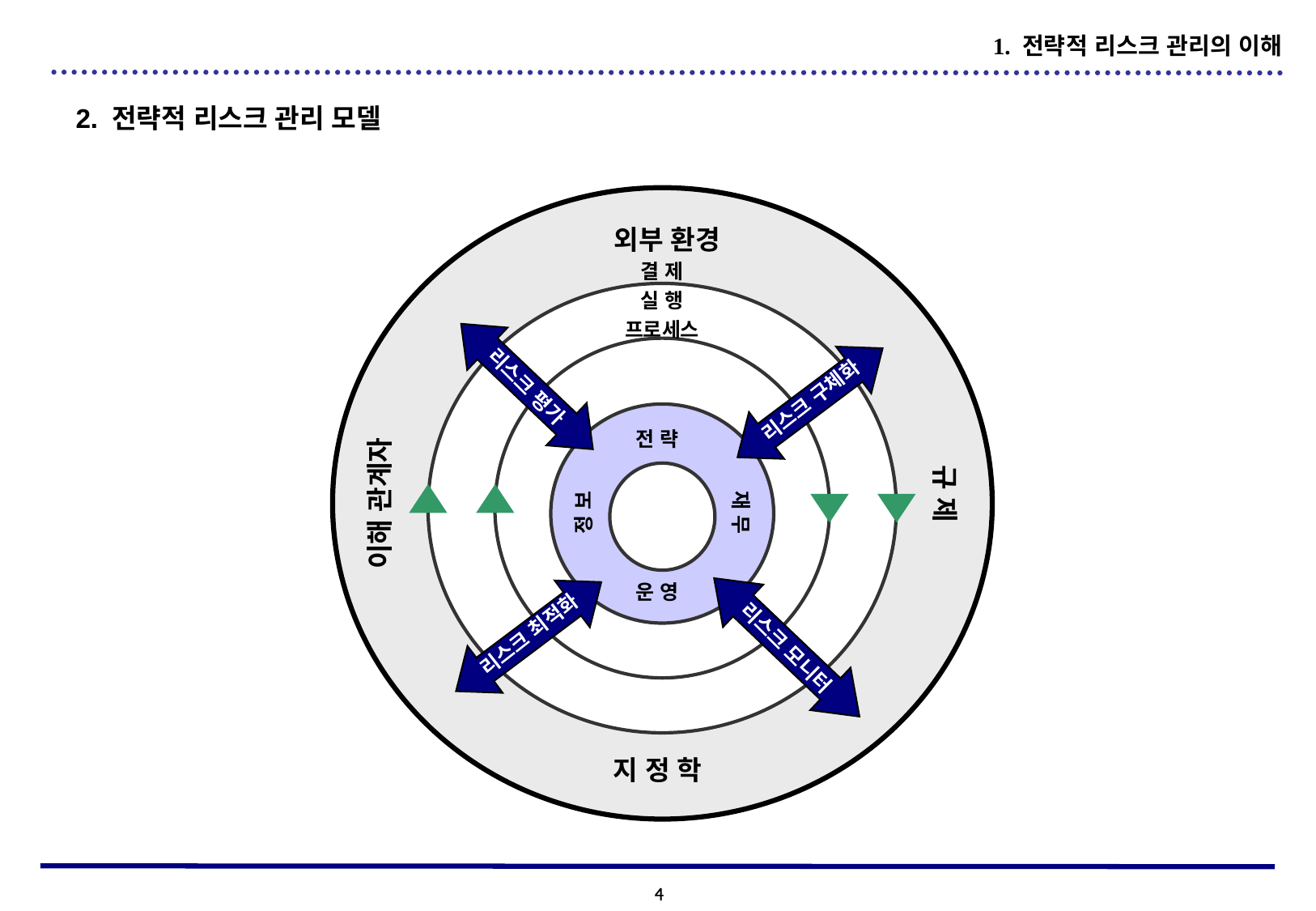

1. 전략적 리스크 관리의 이해
2. 전략적 리스크 관리 모델

외부 환경
결 제
실 행
프로세스

리스크 평가

리스크 구체화

전 략
규 제

이해 관계자

정 보
재 무

운 영

리스크 최적화

리스크 모니터
지 정 학